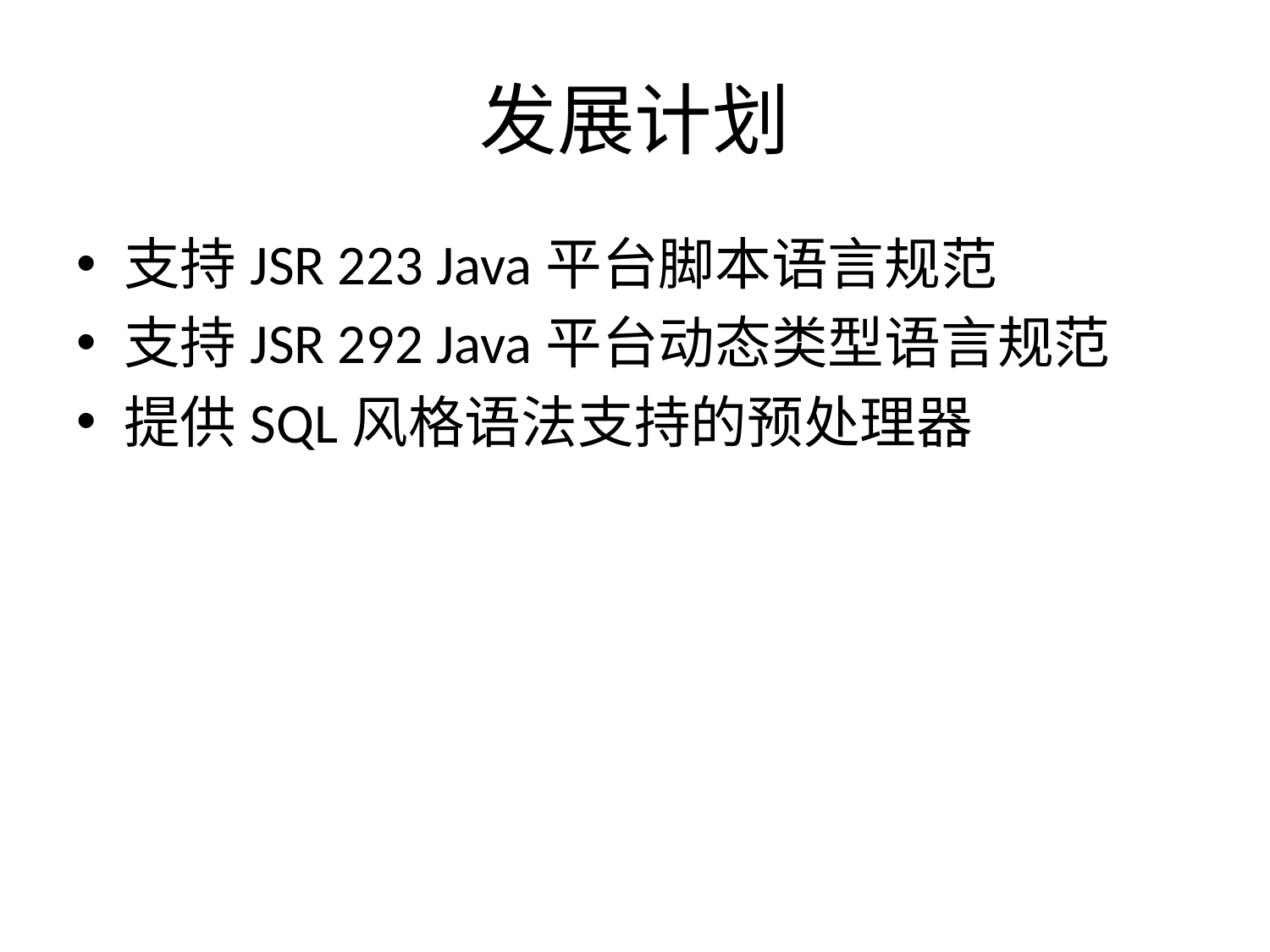

# 发展计划
支持JSR 223 Java平台脚本语言规范
支持JSR 292 Java平台动态类型语言规范
提供SQL风格语法支持的预处理器